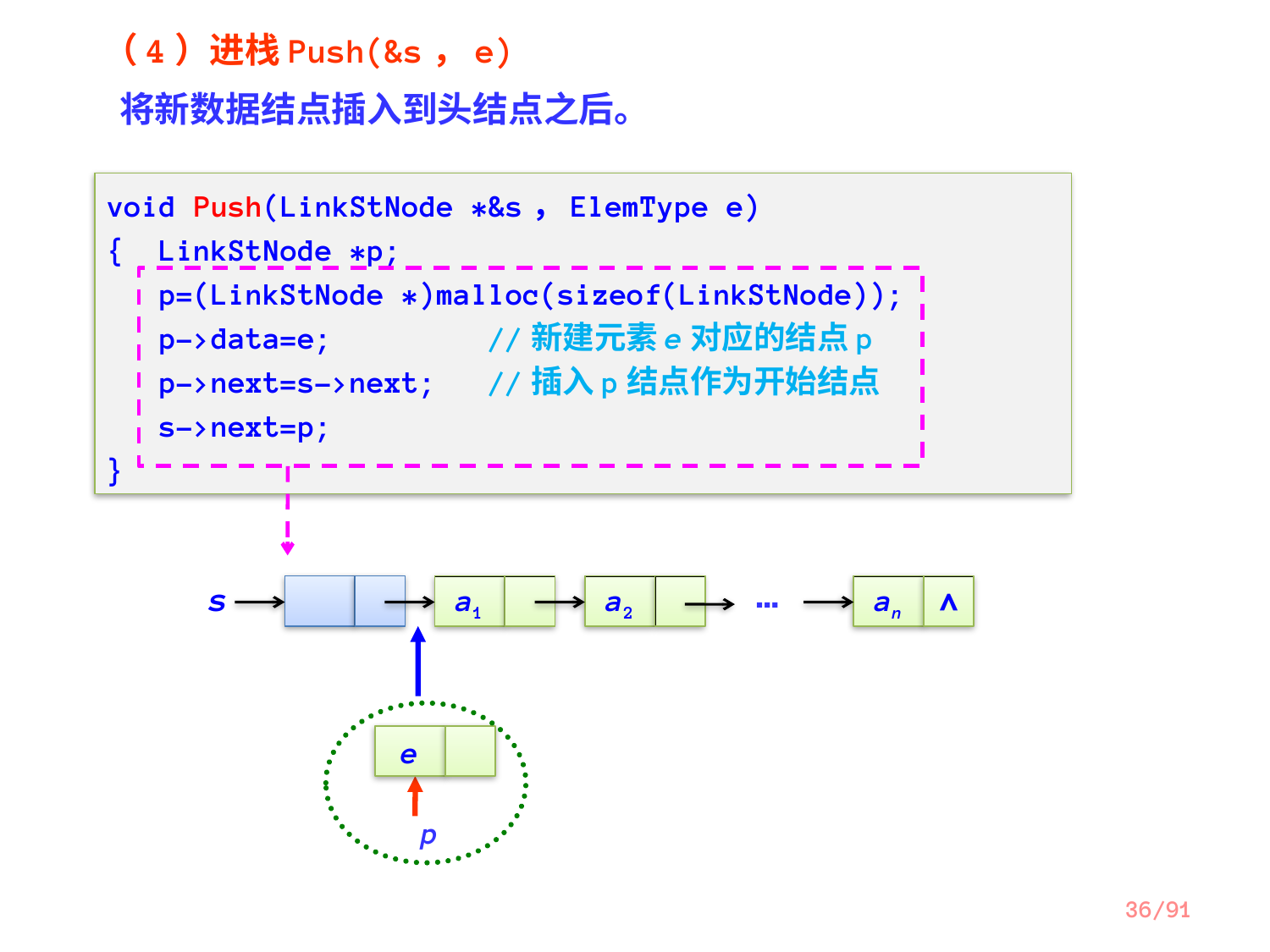

（4）进栈Push(&s，e)
 将新数据结点插入到头结点之后。
void Push(LinkStNode *&s，ElemType e)
{  LinkStNode *p;
   p=(LinkStNode *)malloc(sizeof(LinkStNode));
   p->data=e;		//新建元素e对应的结点p
   p->next=s->next;	//插入p结点作为开始结点
   s->next=p;
}

…
s

a1

a2

an
∧

e

p
36/91